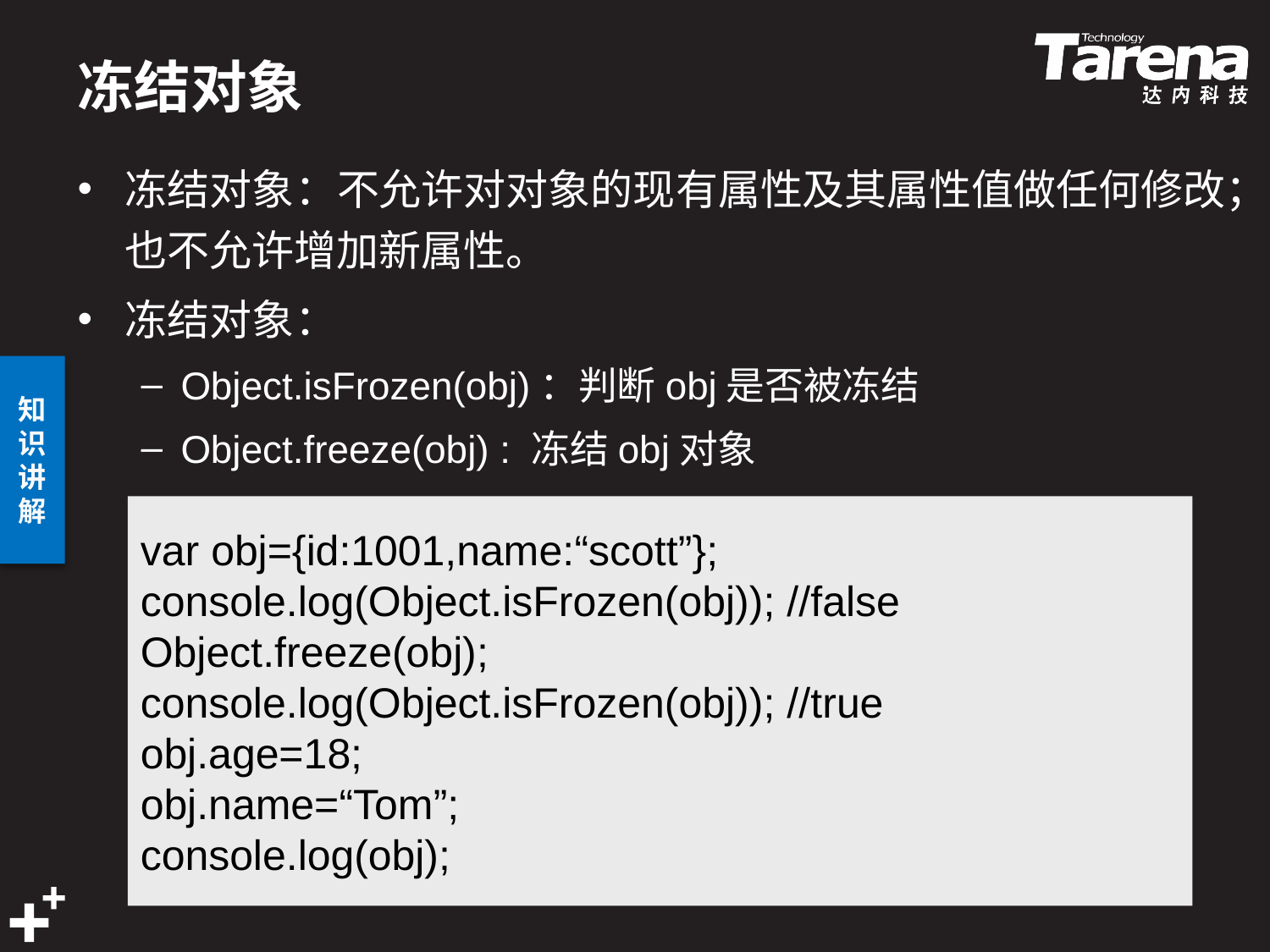

# 冻结对象
冻结对象：不允许对对象的现有属性及其属性值做任何修改；也不允许增加新属性。
冻结对象：
Object.isFrozen(obj)：判断obj是否被冻结
Object.freeze(obj) : 冻结obj对象
var obj={id:1001,name:“scott”};
console.log(Object.isFrozen(obj)); //false
Object.freeze(obj);
console.log(Object.isFrozen(obj)); //true
obj.age=18;
obj.name=“Tom”;
console.log(obj);